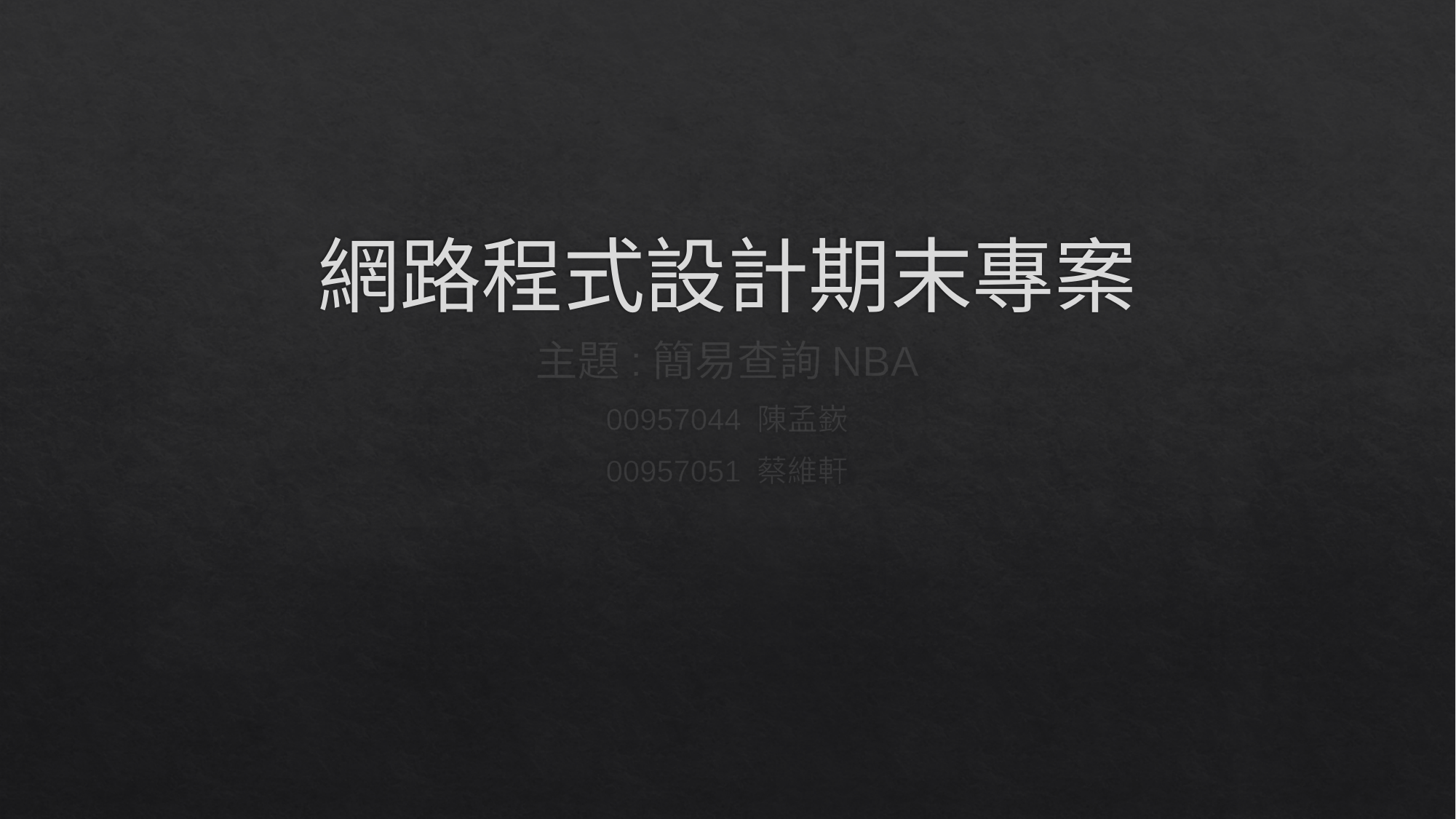

# 網路程式設計期末專案
主題:簡易查詢NBA
00957044 陳孟嶔
00957051 蔡維軒